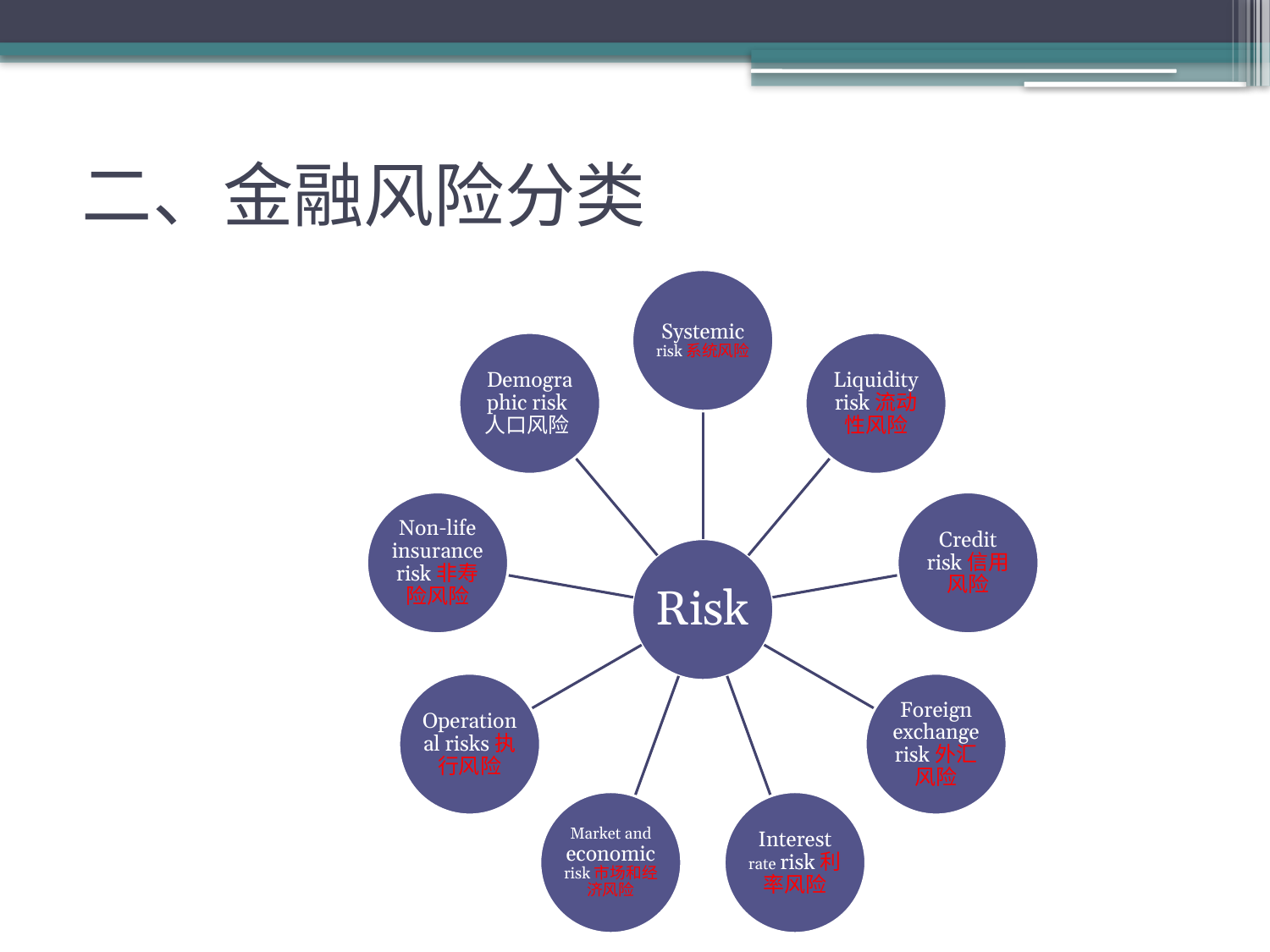

# 二、金融风险分类
Risk

Systemic risk系统风险

Liquidity risk流动性风险

Credit risk信用风险

Foreign exchange risk外汇风险

Interest rate risk利率风险

Market and economic risk市场和经济风险

Operational risks执行风险

Non-life insurance risk非寿险风险

Demographic risk人口风险